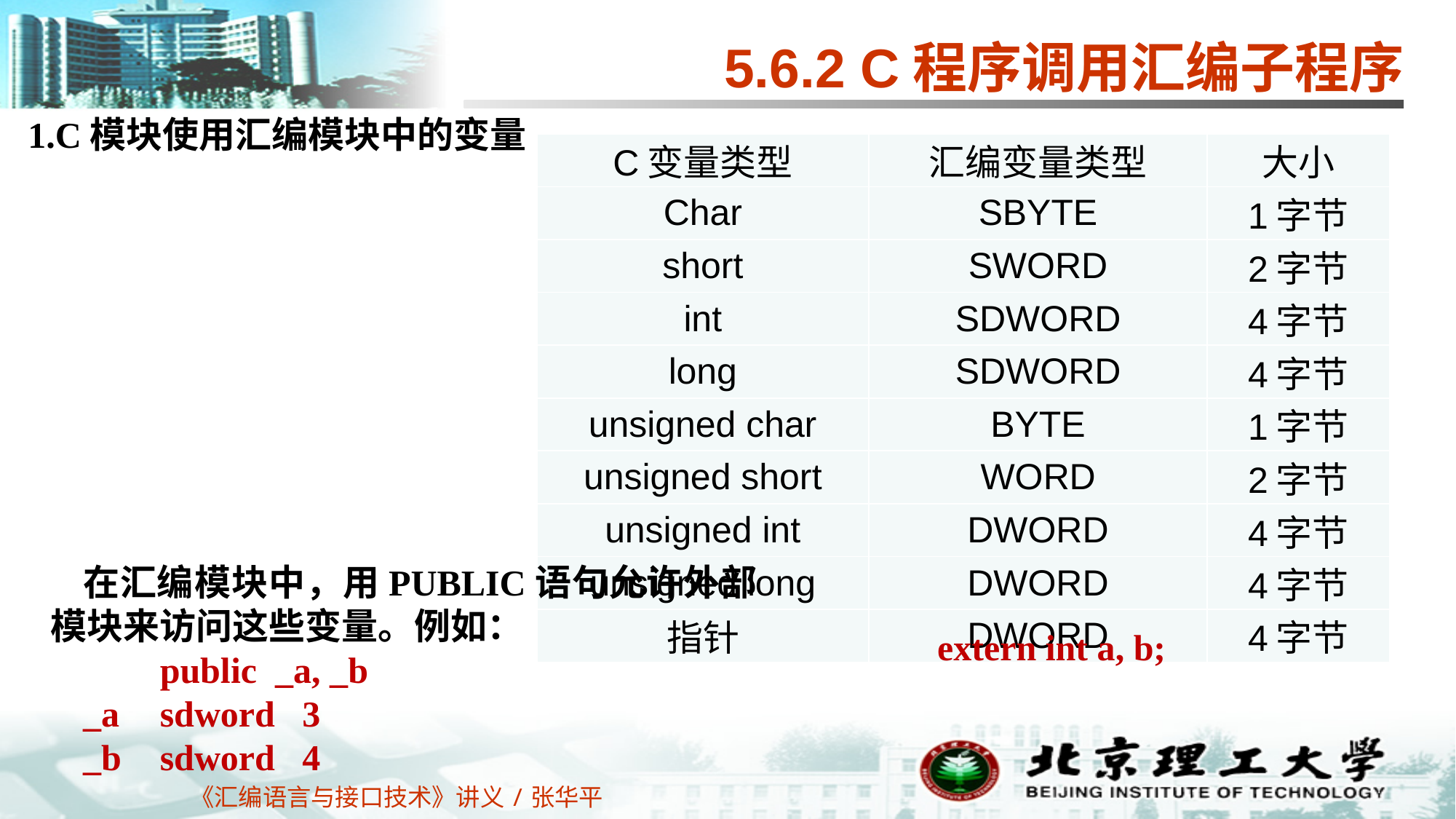

5.6.2 C程序调用汇编子程序
1.C模块使用汇编模块中的变量
| C变量类型 | 汇编变量类型 | 大小 |
| --- | --- | --- |
| Char | SBYTE | 1字节 |
| short | SWORD | 2字节 |
| int | SDWORD | 4字节 |
| long | SDWORD | 4字节 |
| unsigned char | BYTE | 1字节 |
| unsigned short | WORD | 2字节 |
| unsigned int | DWORD | 4字节 |
| unsigned long | DWORD | 4字节 |
| 指针 | DWORD | 4字节 |
在汇编模块中，用PUBLIC语句允许外部模块来访问这些变量。例如：
	public  _a, _b
_a  	sdword   3
_b    	sdword   4
extern int a, b;